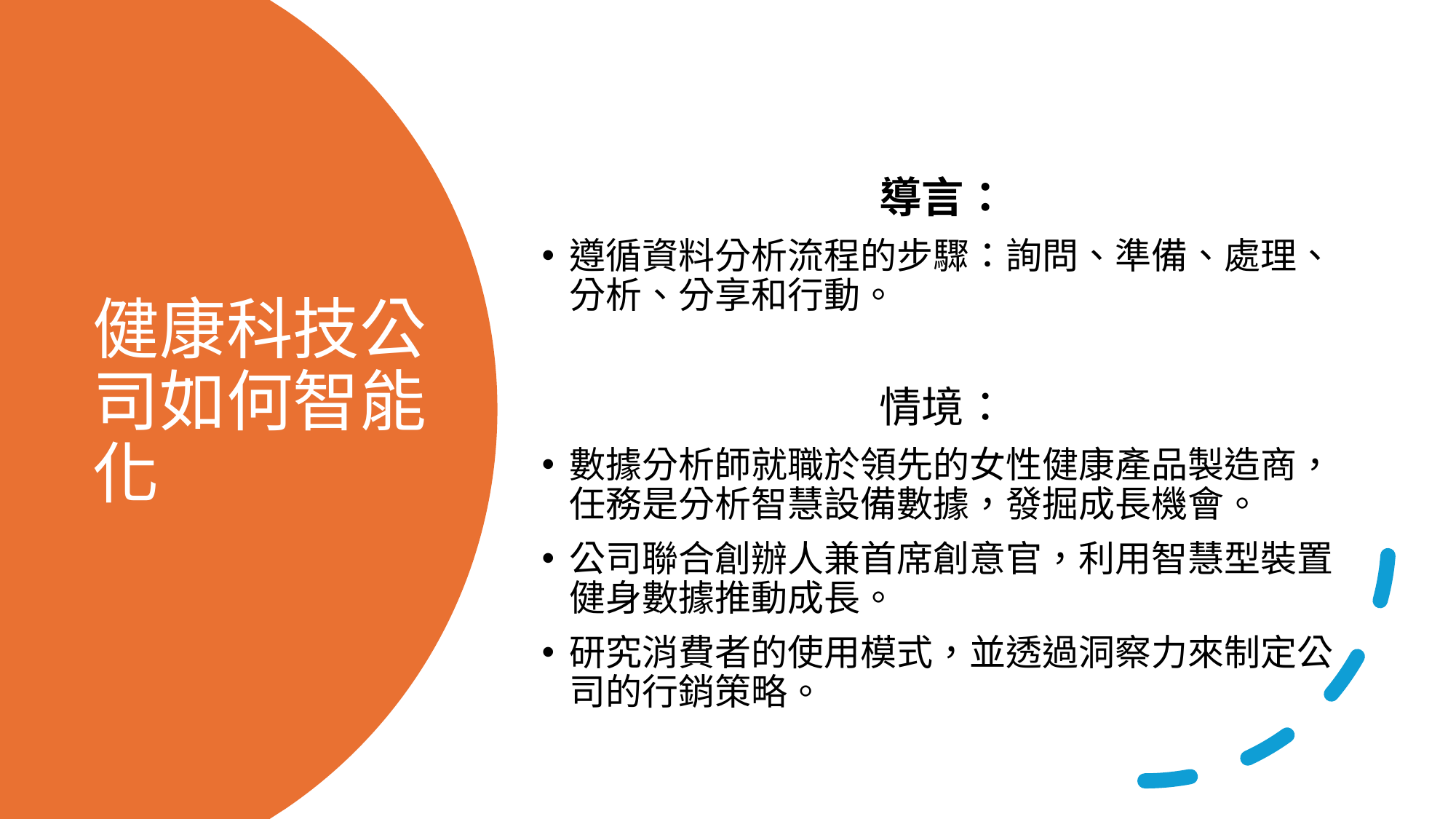

導言：
遵循資料分析流程的步驟：詢問、準備、處理、分析、分享和行動。

情境：
數據分析師就職於領先的女性健康產品製造商，任務是分析智慧設備數據，發掘成長機會。
公司聯合創辦人兼首席創意官，利用智慧型裝置健身數據推動成長。
研究消費者的使用模式，並透過洞察力來制定公司的行銷策略。
# 健康科技公司如何智能化